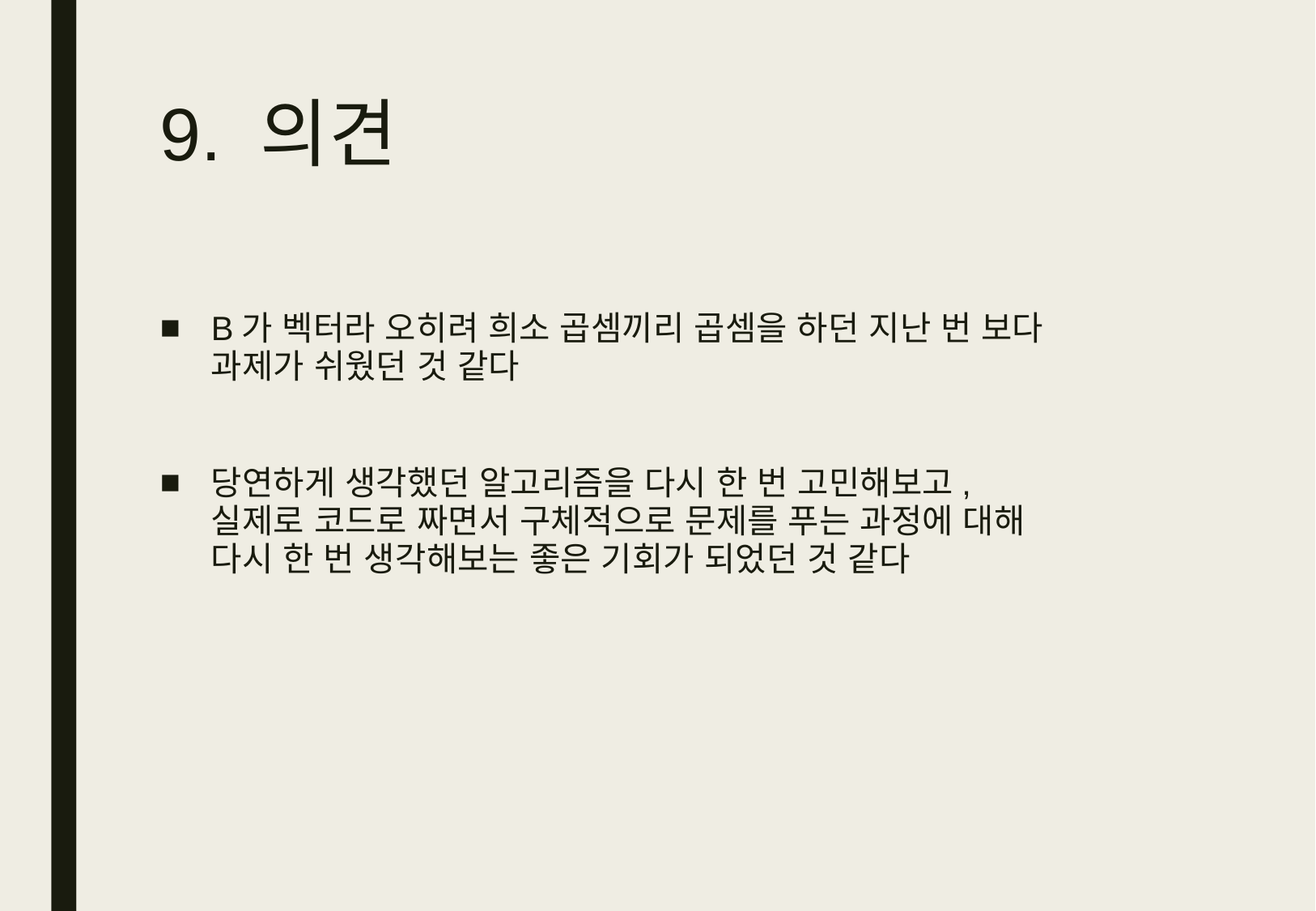

# 9. 의견
B가 벡터라 오히려 희소 곱셈끼리 곱셈을 하던 지난 번 보다
과제가 쉬웠던 것 같다

당연하게 생각했던 알고리즘을 다시 한 번 고민해보고,
실제로 코드로 짜면서 구체적으로 문제를 푸는 과정에 대해
다시 한 번 생각해보는 좋은 기회가 되었던 것 같다